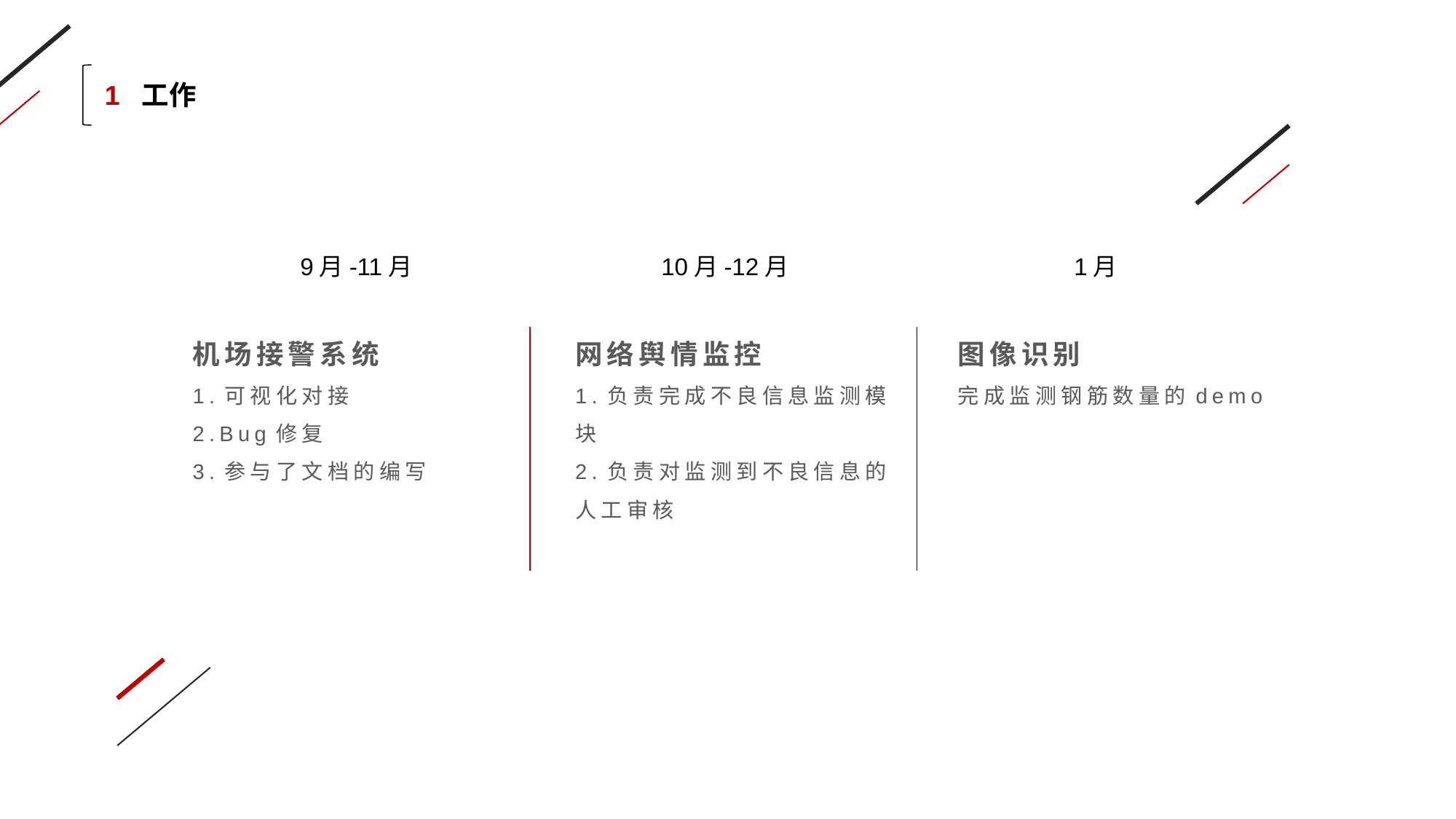

1  工作
9月-11月
10月-12月
1月
机场接警系统
1.可视化对接
2.Bug修复
3.参与了文档的编写
网络舆情监控
1.负责完成不良信息监测模块
2.负责对监测到不良信息的人工审核
图像识别
完成监测钢筋数量的demo